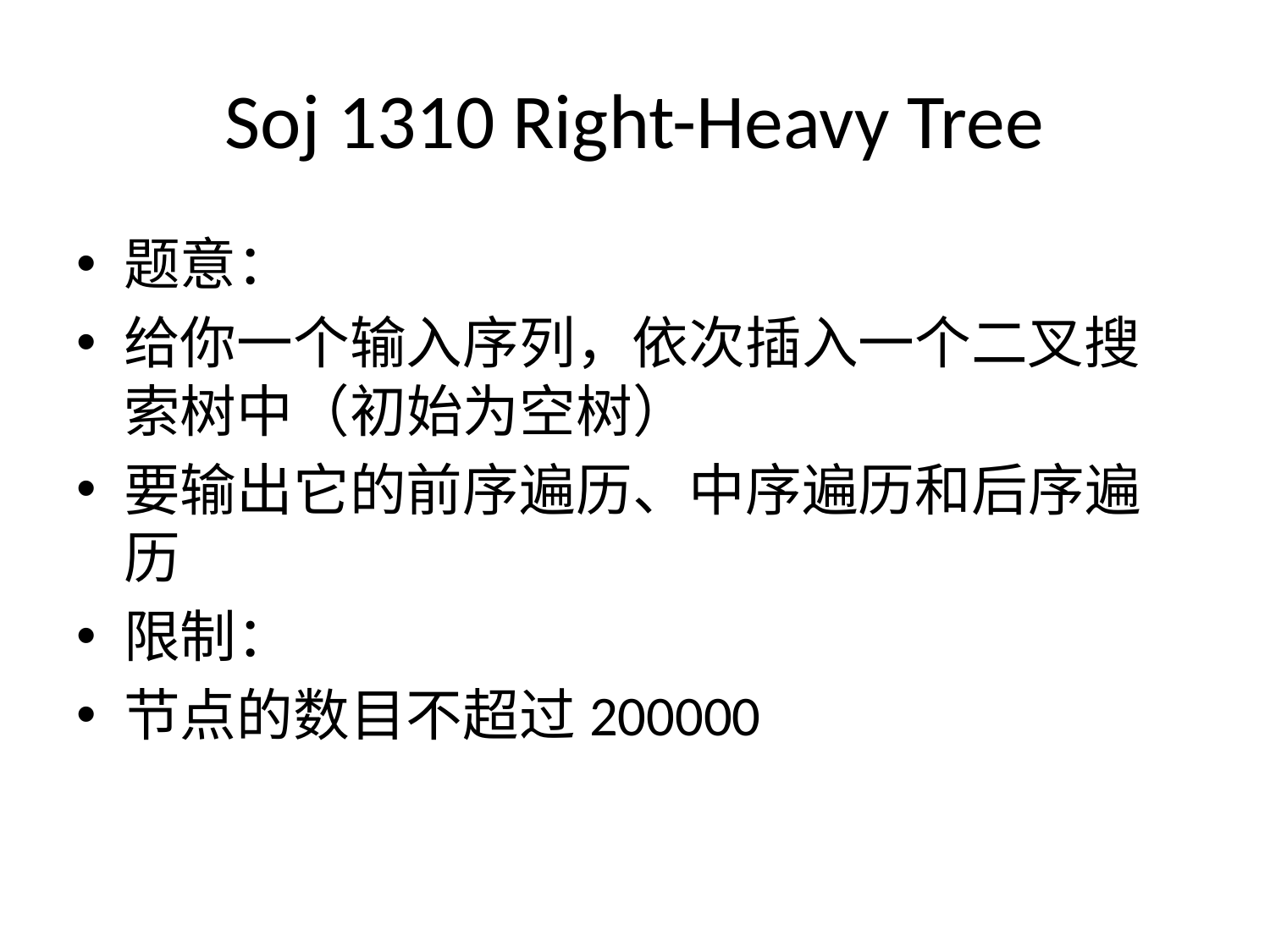

# Soj 1310 Right-Heavy Tree
题意：
给你一个输入序列，依次插入一个二叉搜索树中（初始为空树）
要输出它的前序遍历、中序遍历和后序遍历
限制：
节点的数目不超过200000